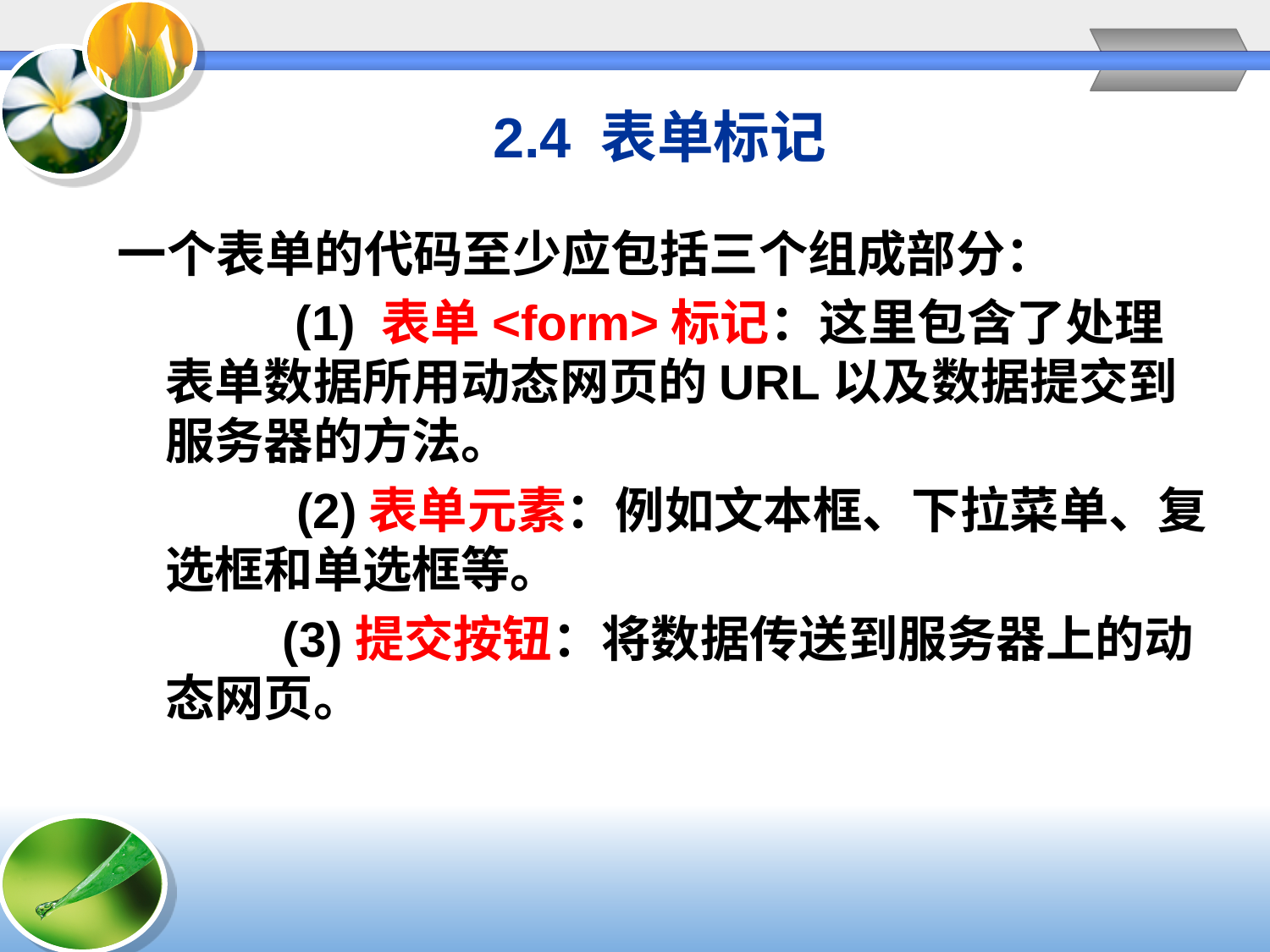

2.4 表单标记
一个表单的代码至少应包括三个组成部分：
               (1) 表单<form>标记：这里包含了处理表单数据所用动态网页的URL以及数据提交到服务器的方法。
             (2)表单元素：例如文本框、下拉菜单、复选框和单选框等。
            (3)提交按钮：将数据传送到服务器上的动态网页。